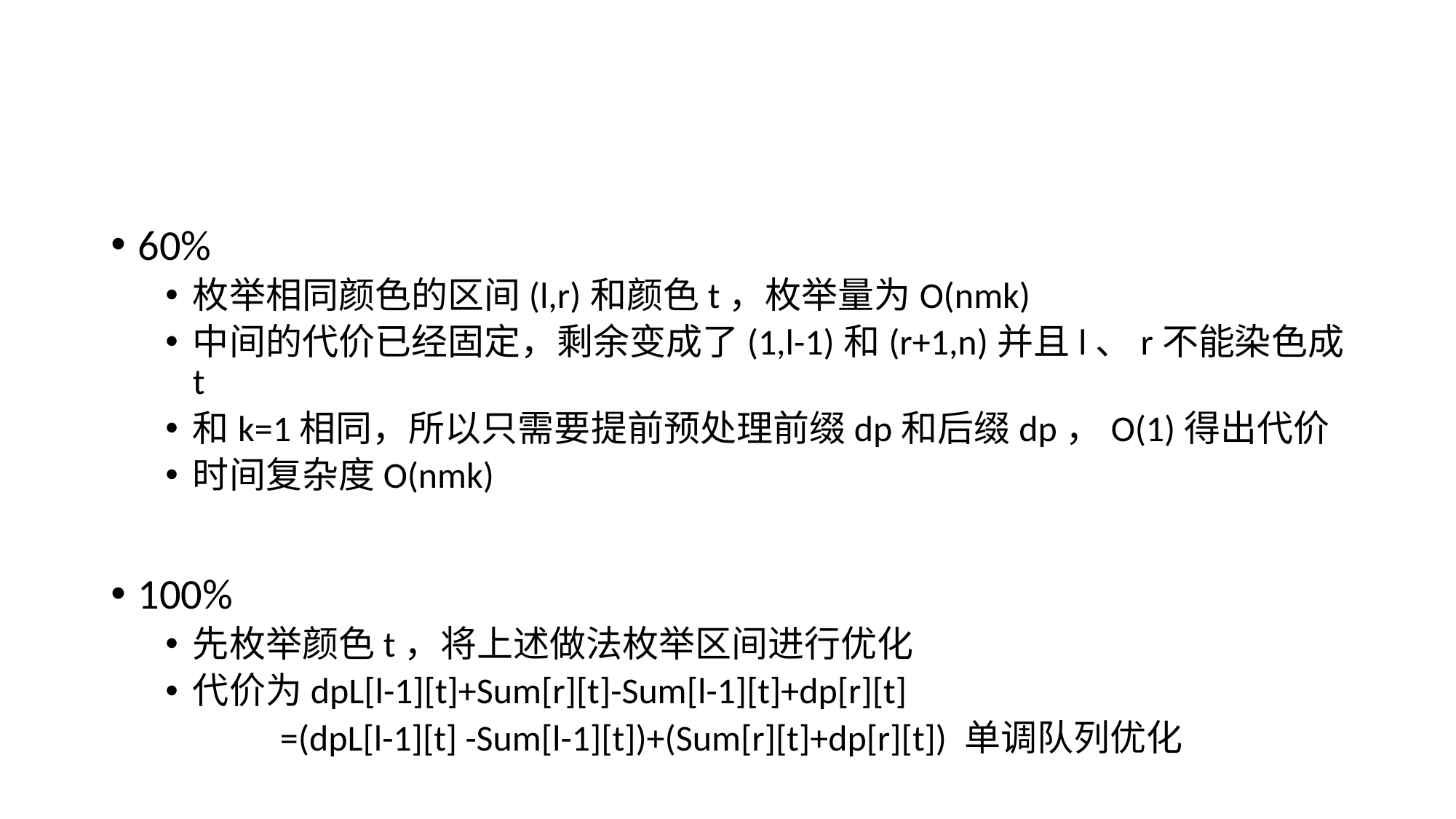

#
60%
枚举相同颜色的区间(l,r)和颜色t，枚举量为O(nmk)
中间的代价已经固定，剩余变成了(1,l-1)和(r+1,n)并且l、r不能染色成t
和k=1相同，所以只需要提前预处理前缀dp和后缀dp，O(1)得出代价
时间复杂度O(nmk)

100%
先枚举颜色t，将上述做法枚举区间进行优化
代价为dpL[l-1][t]+Sum[r][t]-Sum[l-1][t]+dp[r][t]
              =(dpL[l-1][t] -Sum[l-1][t])+(Sum[r][t]+dp[r][t]) 单调队列优化